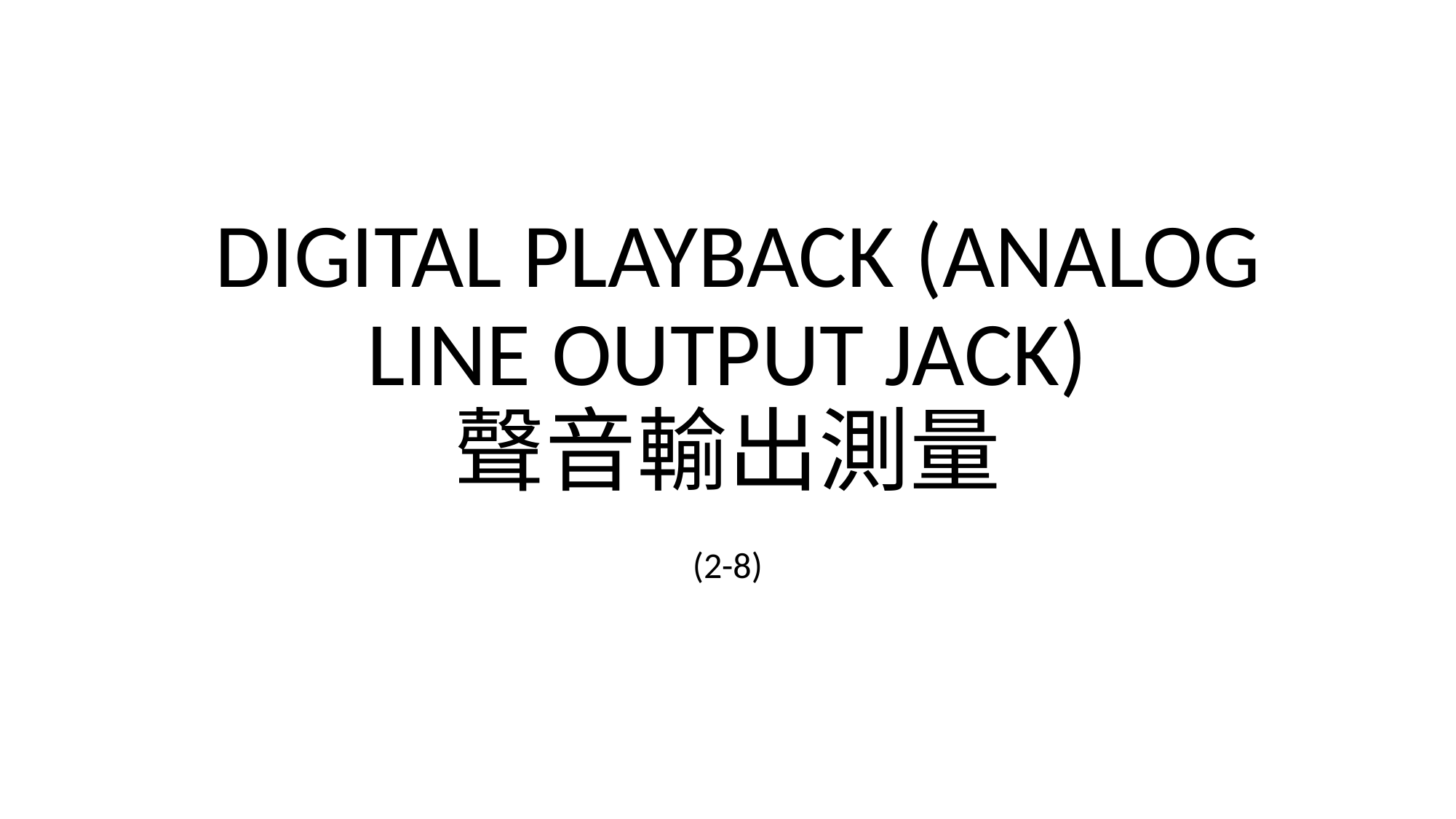

# DIGITAL PLAYBACK (ANALOG LINE OUTPUT JACK) 聲音輸出測量
(2-8)